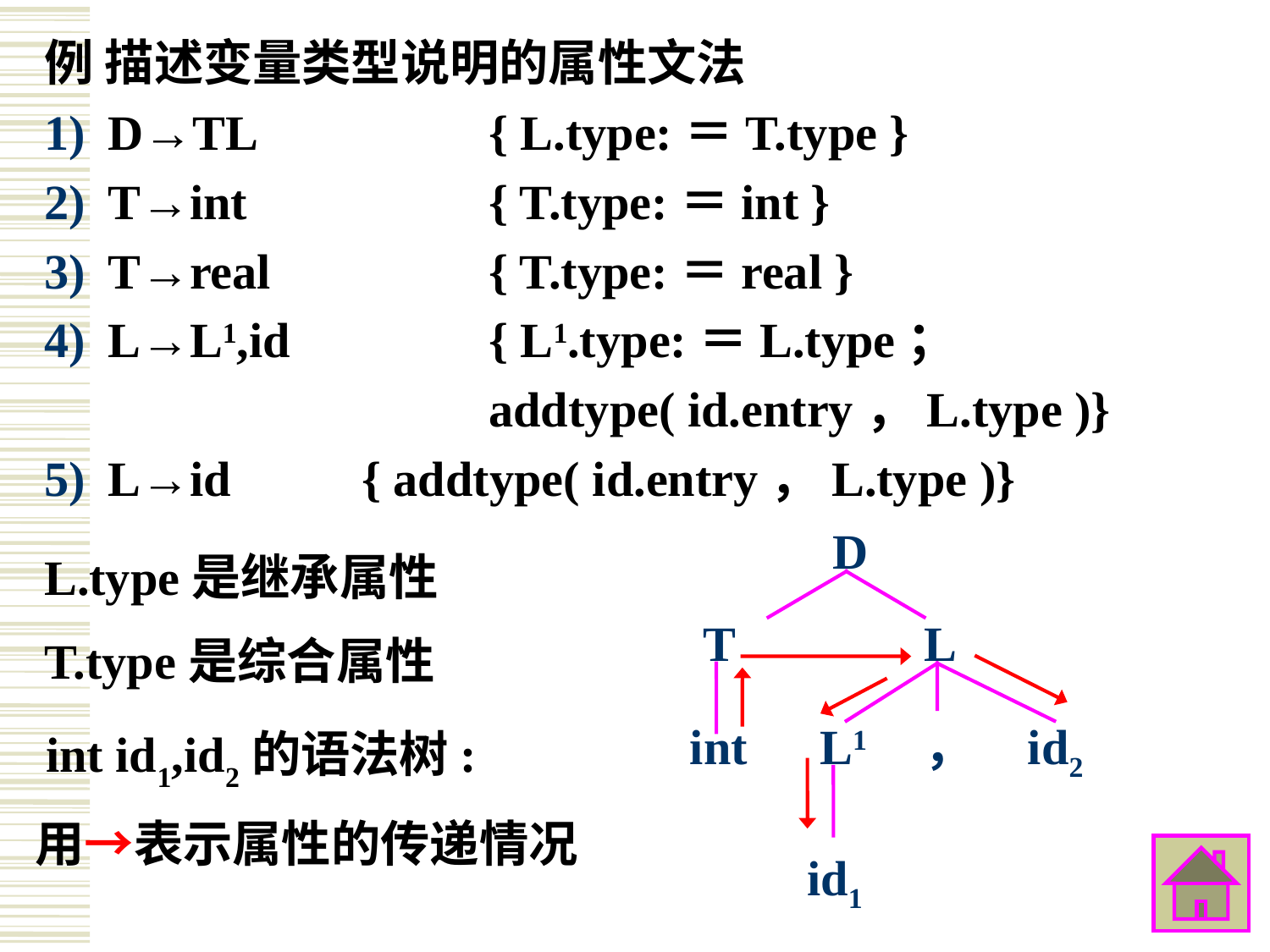

例 描述变量类型说明的属性文法
D→TL		{ L.type:＝T.type }
T→int		{ T.type:＝int }
T→real		{ T.type:＝real }
L→L1,id		{ L1.type:＝L.type；
				addtype( id.entry，L.type )}
L→id		{ addtype( id.entry，L.type )}
D

T
L

int
L1
，
id2

id1
L.type是继承属性
T.type是综合属性

 int id1,id2的语法树:

用→表示属性的传递情况